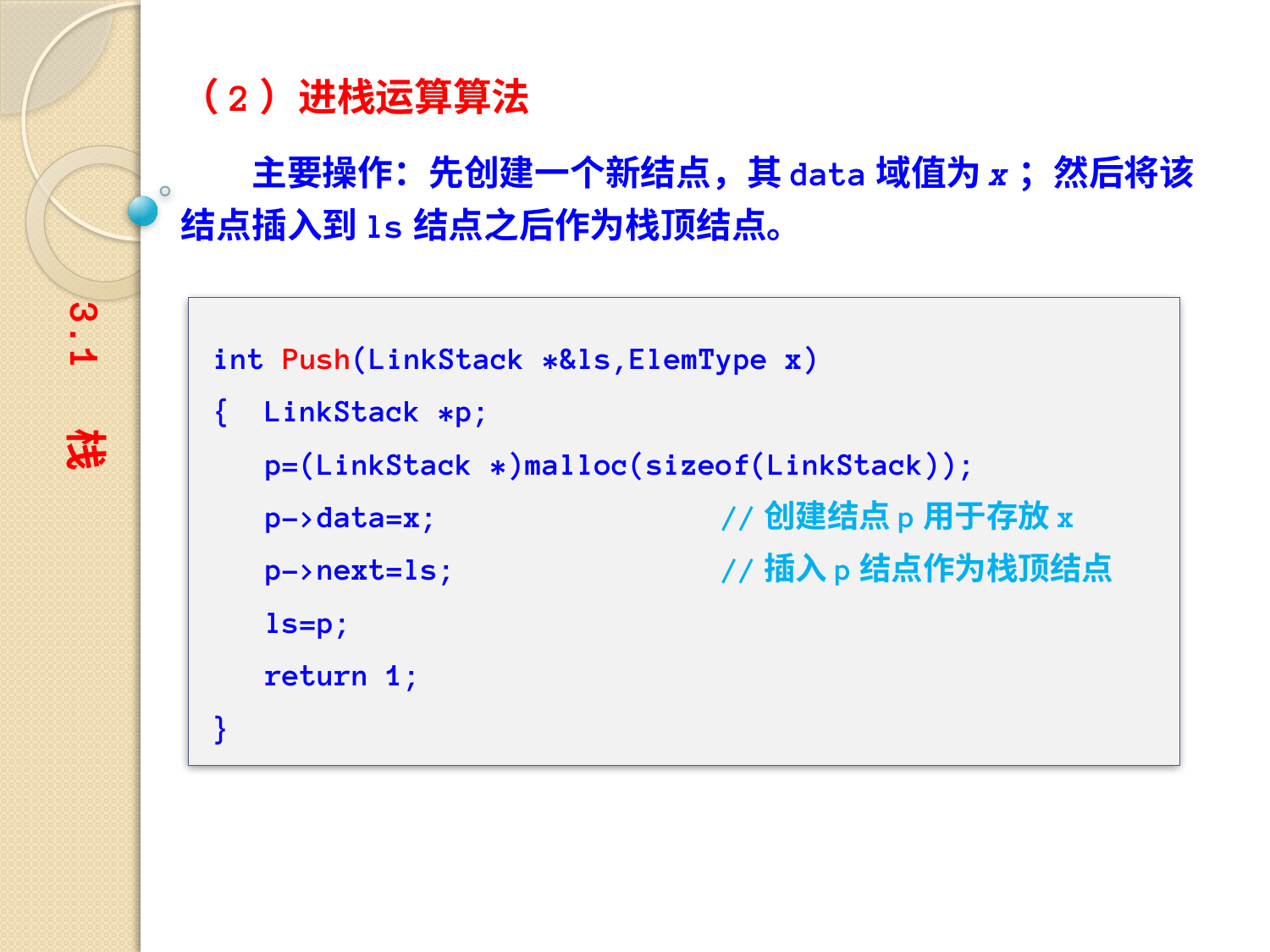

（2）进栈运算算法
　　主要操作：先创建一个新结点，其data域值为x；然后将该结点插入到ls结点之后作为栈顶结点。
3.1  栈
int Push(LinkStack *&ls,ElemType x)
{  LinkStack *p;
   p=(LinkStack *)malloc(sizeof(LinkStack));
   p->data=x;			//创建结点p用于存放x
   p->next=ls;			//插入p结点作为栈顶结点
   ls=p;
   return 1;
}